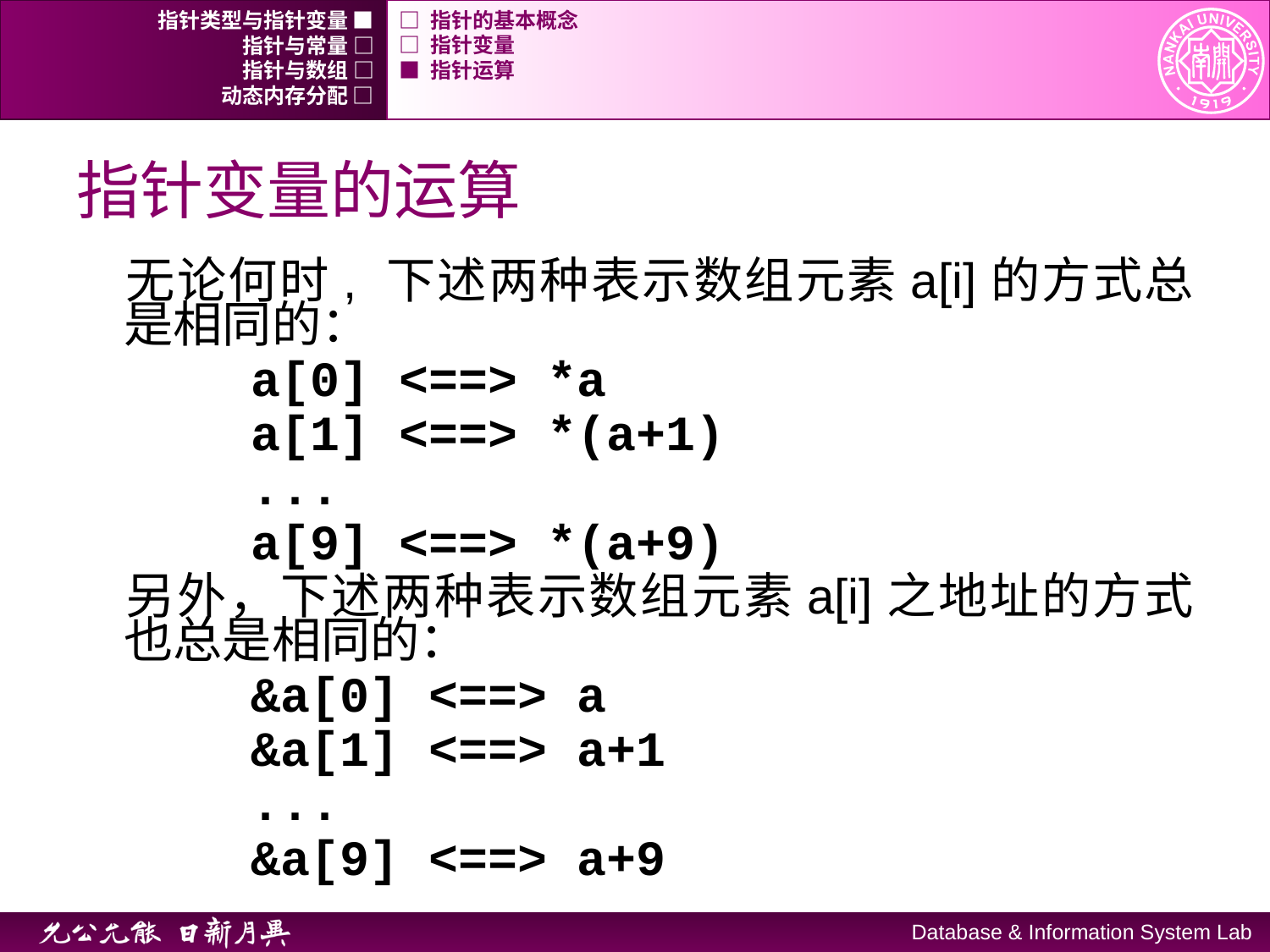

指针类型与指针变量 ■
□ 指针的基本概念
指针与常量 □
□ 指针变量
指针与数组 □
■ 指针运算
动态内存分配 □

# 指针变量的运算
	无论何时, 下述两种表示数组元素a[i]的方式总是相同的：
		a[0] <==> *a
		a[1] <==> *(a+1)
		...
		a[9] <==> *(a+9)
	另外，下述两种表示数组元素a[i]之地址的方式也总是相同的：
		&a[0] <==> a
		&a[1] <==> a+1
		...
		&a[9] <==> a+9